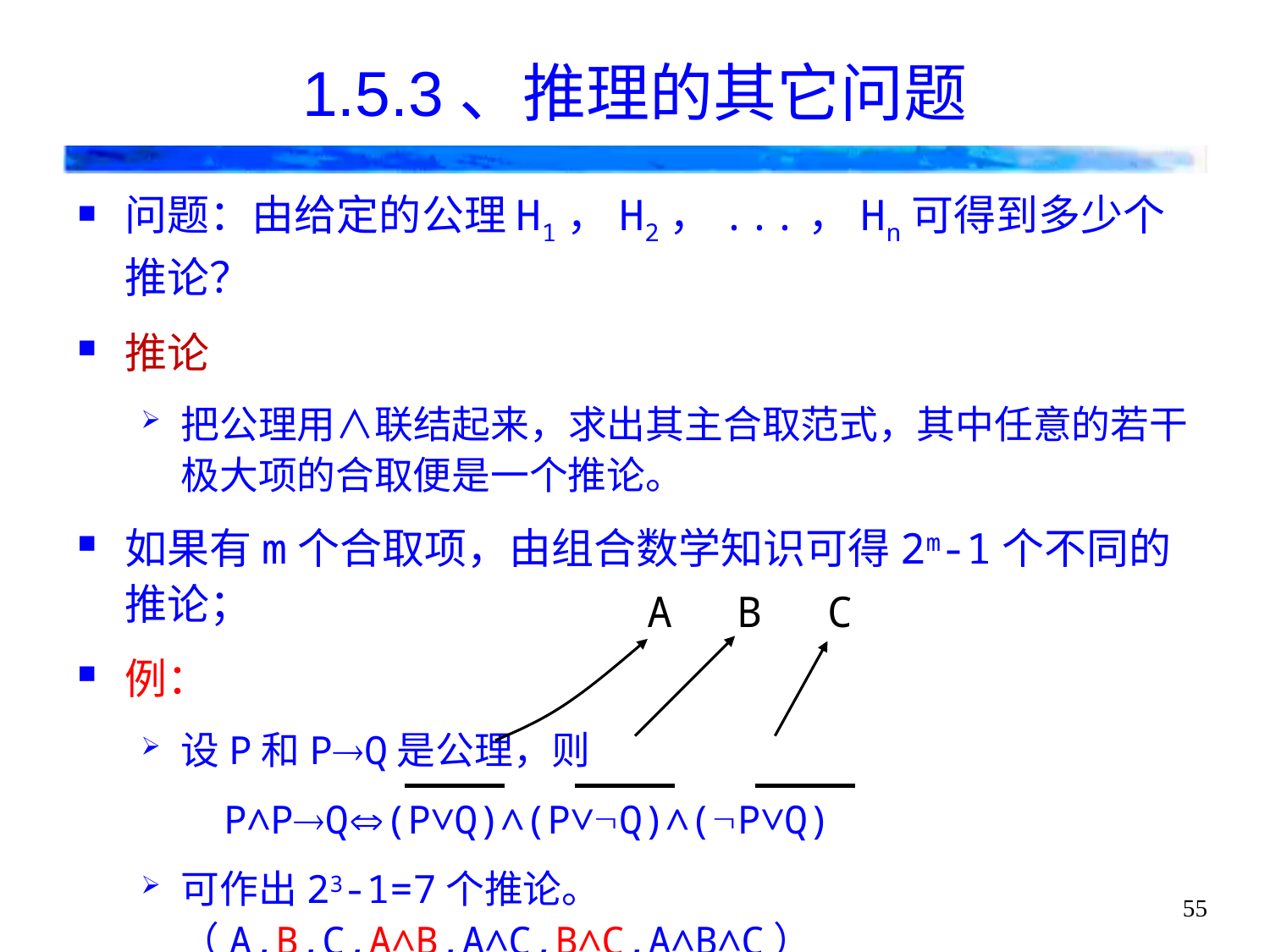

# 1.5.3、推理的其它问题
问题：由给定的公理H1，H2，...，Hn可得到多少个推论？
推论
把公理用∧联结起来，求出其主合取范式，其中任意的若干极大项的合取便是一个推论。
如果有m个合取项，由组合数学知识可得2m-1个不同的推论；
例：
设P和P→Q是公理，则
P∧P→Q⇔(P∨Q)∧(P∨¬Q)∧(¬P∨Q)
可作出23-1=7个推论。（A,B,C,A∧B,A∧C,B∧C,A∧B∧C）
A
B
C

55